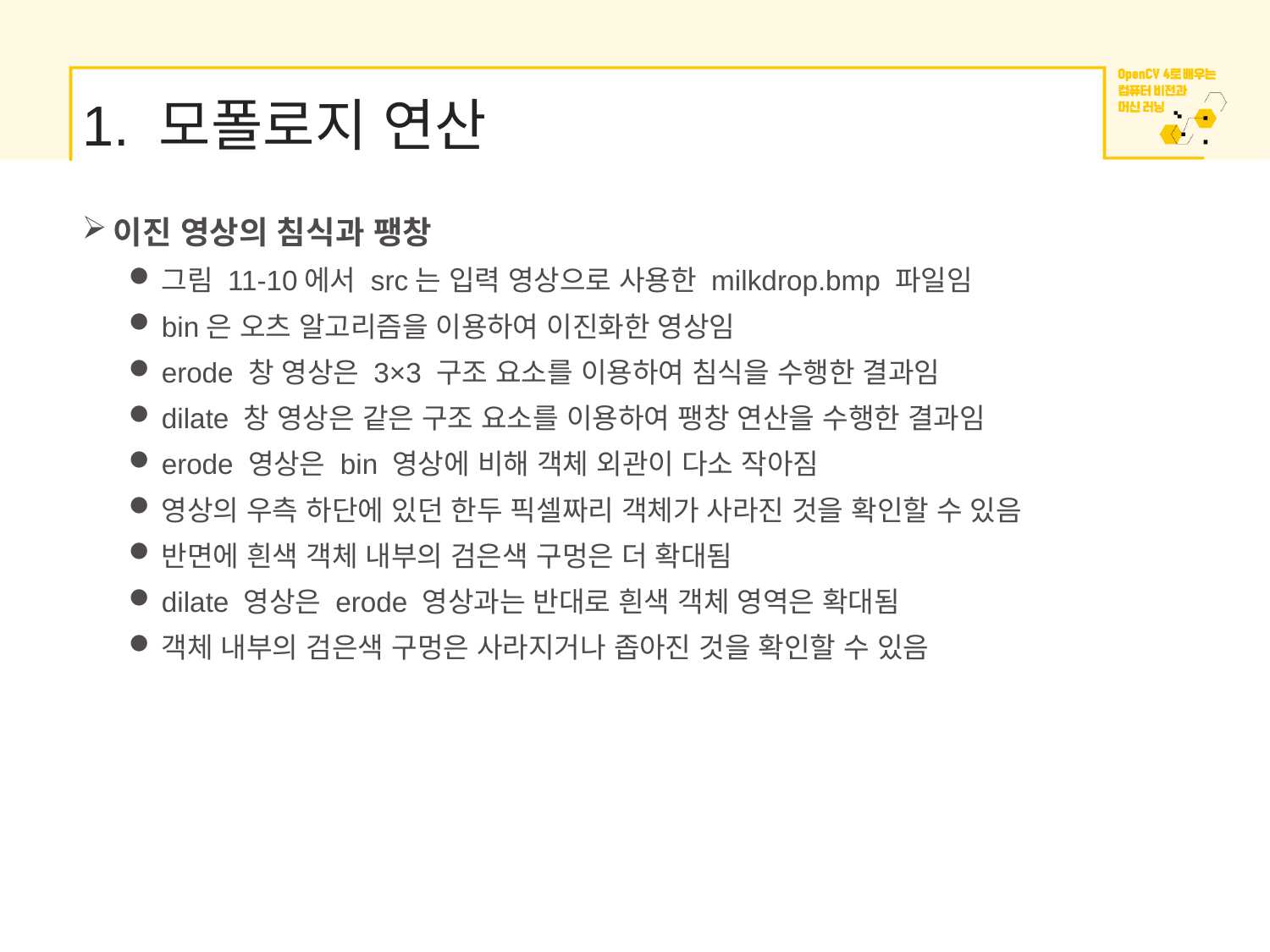

# 1. 모폴로지 연산
이진 영상의 침식과 팽창
그림 11-10에서 src는 입력 영상으로 사용한 milkdrop.bmp 파일임
bin은 오츠 알고리즘을 이용하여 이진화한 영상임
erode 창 영상은 3×3 구조 요소를 이용하여 침식을 수행한 결과임
dilate 창 영상은 같은 구조 요소를 이용하여 팽창 연산을 수행한 결과임
erode 영상은 bin 영상에 비해 객체 외관이 다소 작아짐
영상의 우측 하단에 있던 한두 픽셀짜리 객체가 사라진 것을 확인할 수 있음
반면에 흰색 객체 내부의 검은색 구멍은 더 확대됨
dilate 영상은 erode 영상과는 반대로 흰색 객체 영역은 확대됨
객체 내부의 검은색 구멍은 사라지거나 좁아진 것을 확인할 수 있음